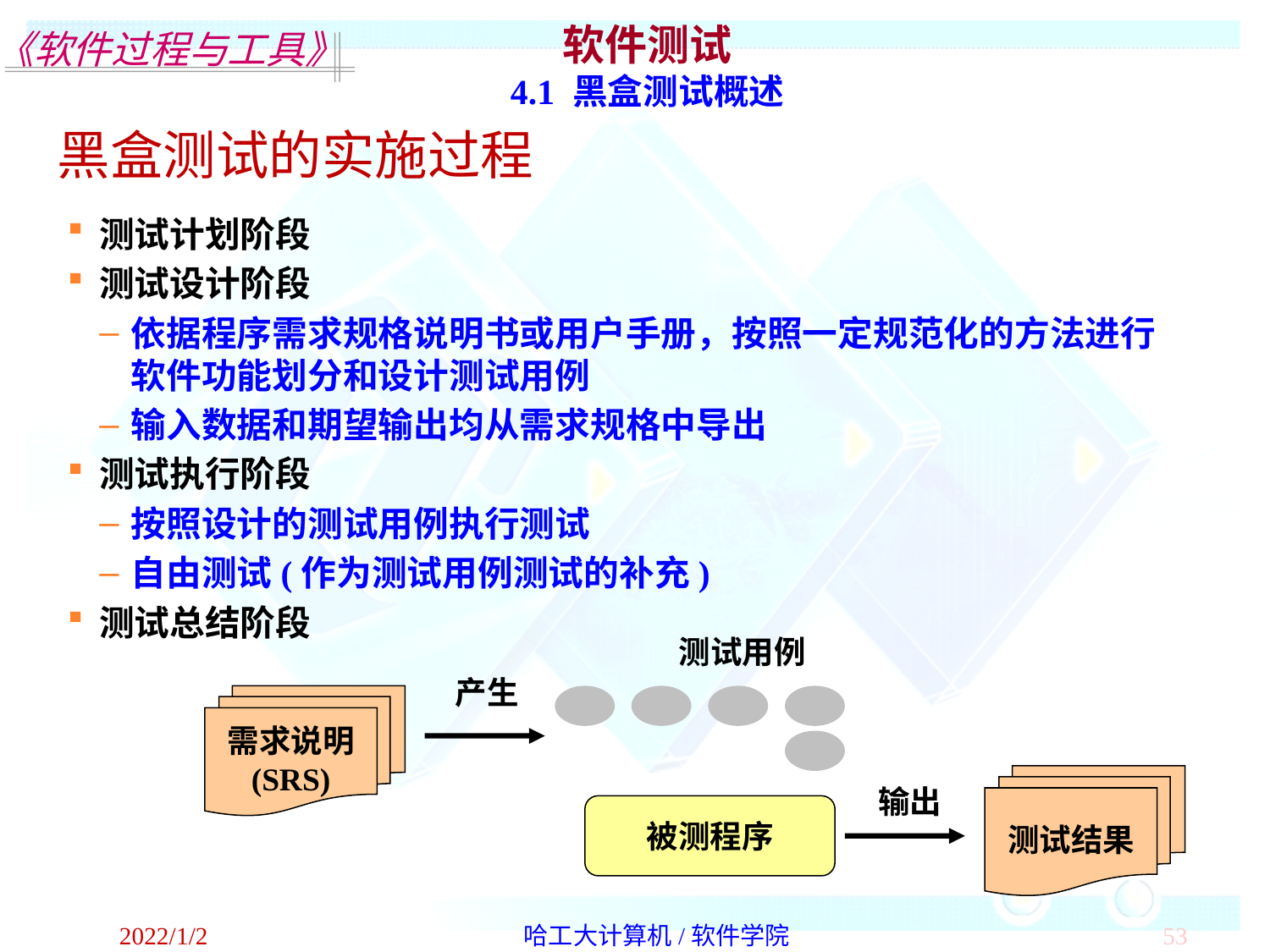

软件测试
4.1 黑盒测试概述
黑盒测试的实施过程
测试计划阶段
测试设计阶段
依据程序需求规格说明书或用户手册，按照一定规范化的方法进行软件功能划分和设计测试用例
输入数据和期望输出均从需求规格中导出
测试执行阶段
按照设计的测试用例执行测试
自由测试(作为测试用例测试的补充)
测试总结阶段

测试用例
产生
需求说明
(SRS)

测试结果
输出
被测程序